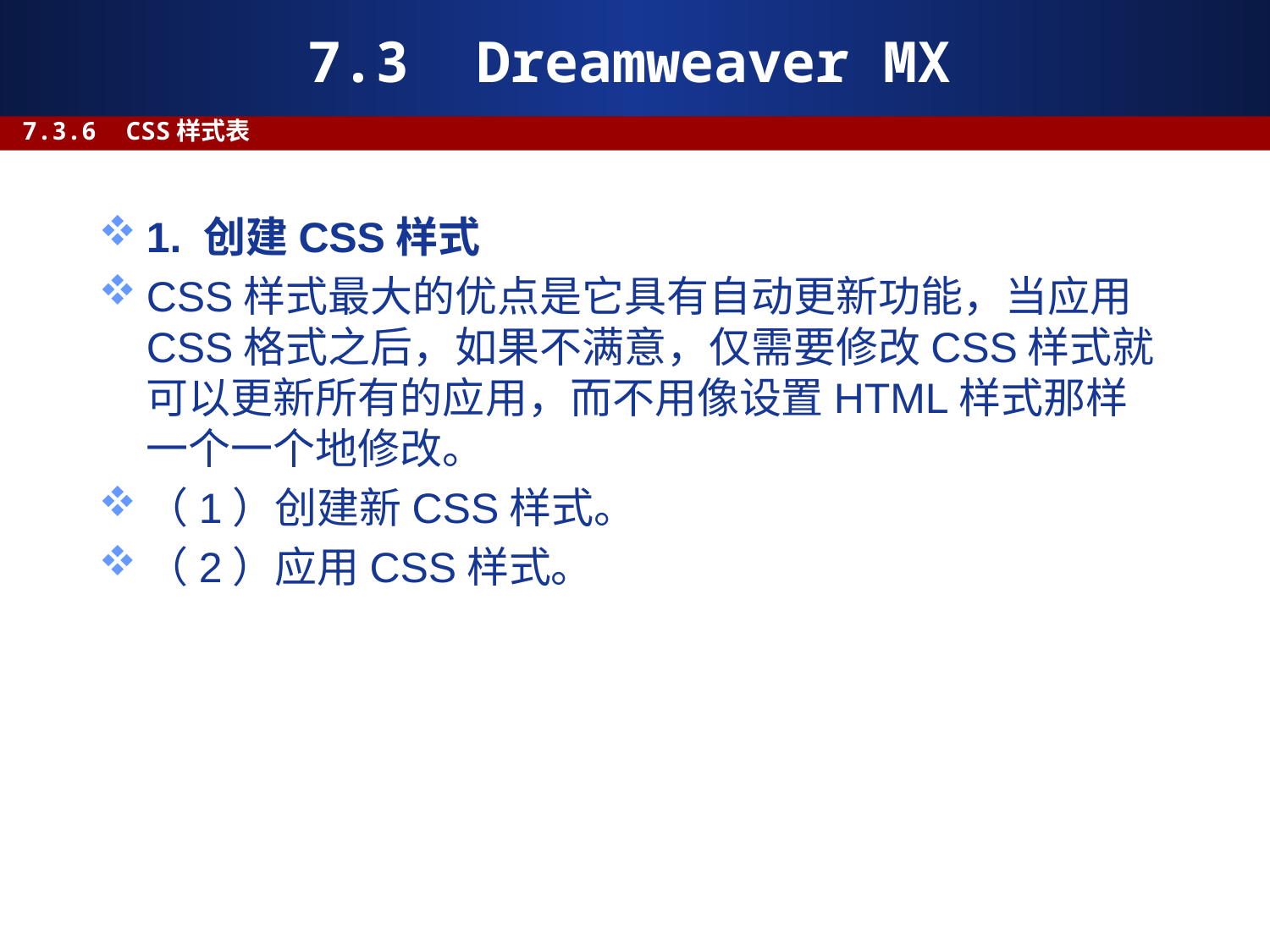

# 7.3  Dreamweaver MX
7.3.6  CSS样式表
1. 创建CSS样式
CSS样式最大的优点是它具有自动更新功能，当应用CSS格式之后，如果不满意，仅需要修改CSS样式就可以更新所有的应用，而不用像设置HTML样式那样一个一个地修改。
（1）创建新CSS样式。
（2）应用CSS样式。